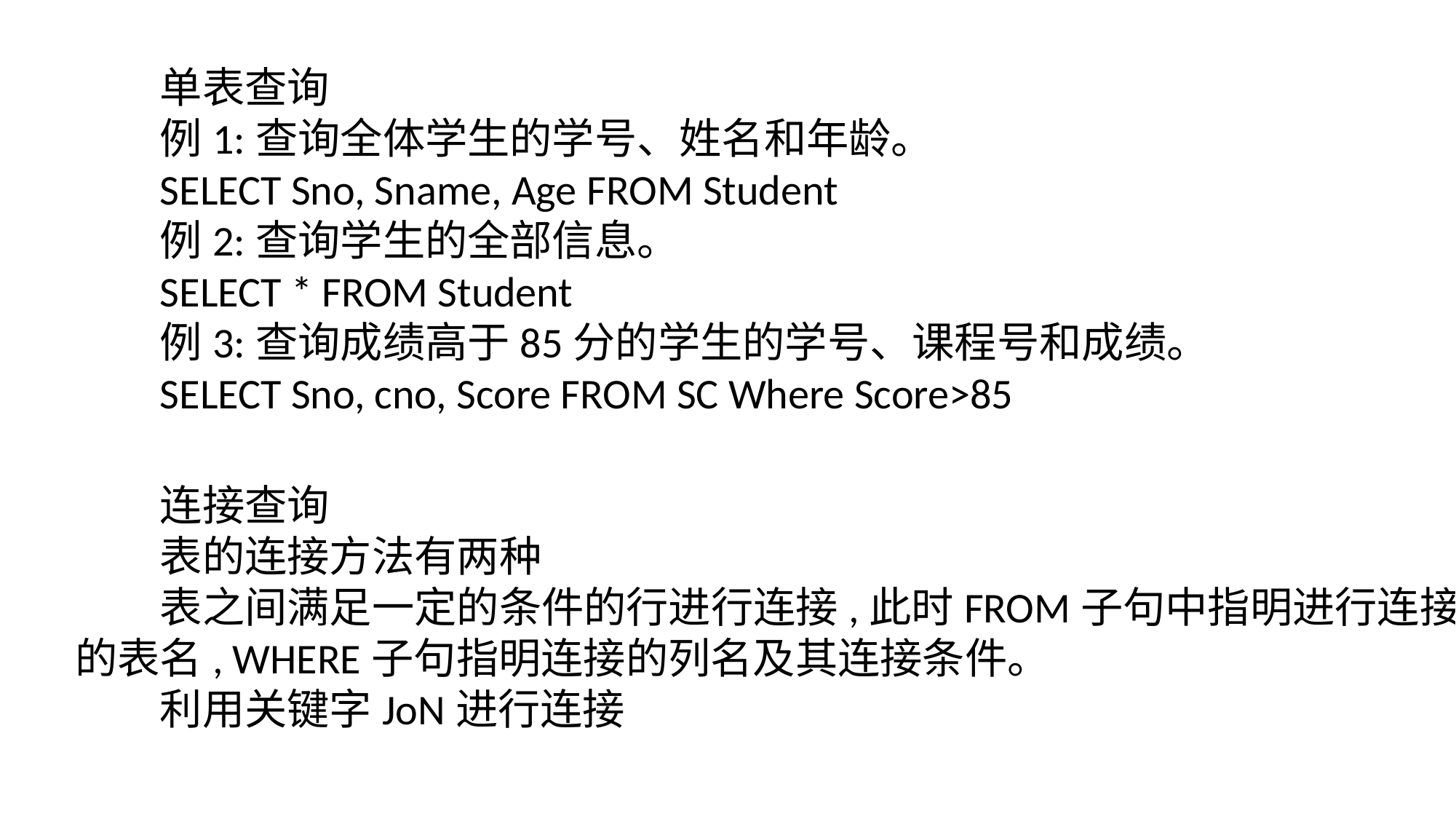

单表查询
例1:查询全体学生的学号、姓名和年龄。
SELECT Sno, Sname, Age FROM Student
例2:查询学生的全部信息。
SELECT * FROM Student
例3:查询成绩高于85分的学生的学号、课程号和成绩。
SELECT Sno, cno, Score FROM SC Where Score>85
连接查询
表的连接方法有两种
表之间满足一定的条件的行进行连接,此时FROM子句中指明进行连接的表名, WHERE子句指明连接的列名及其连接条件。
利用关键字JoN进行连接